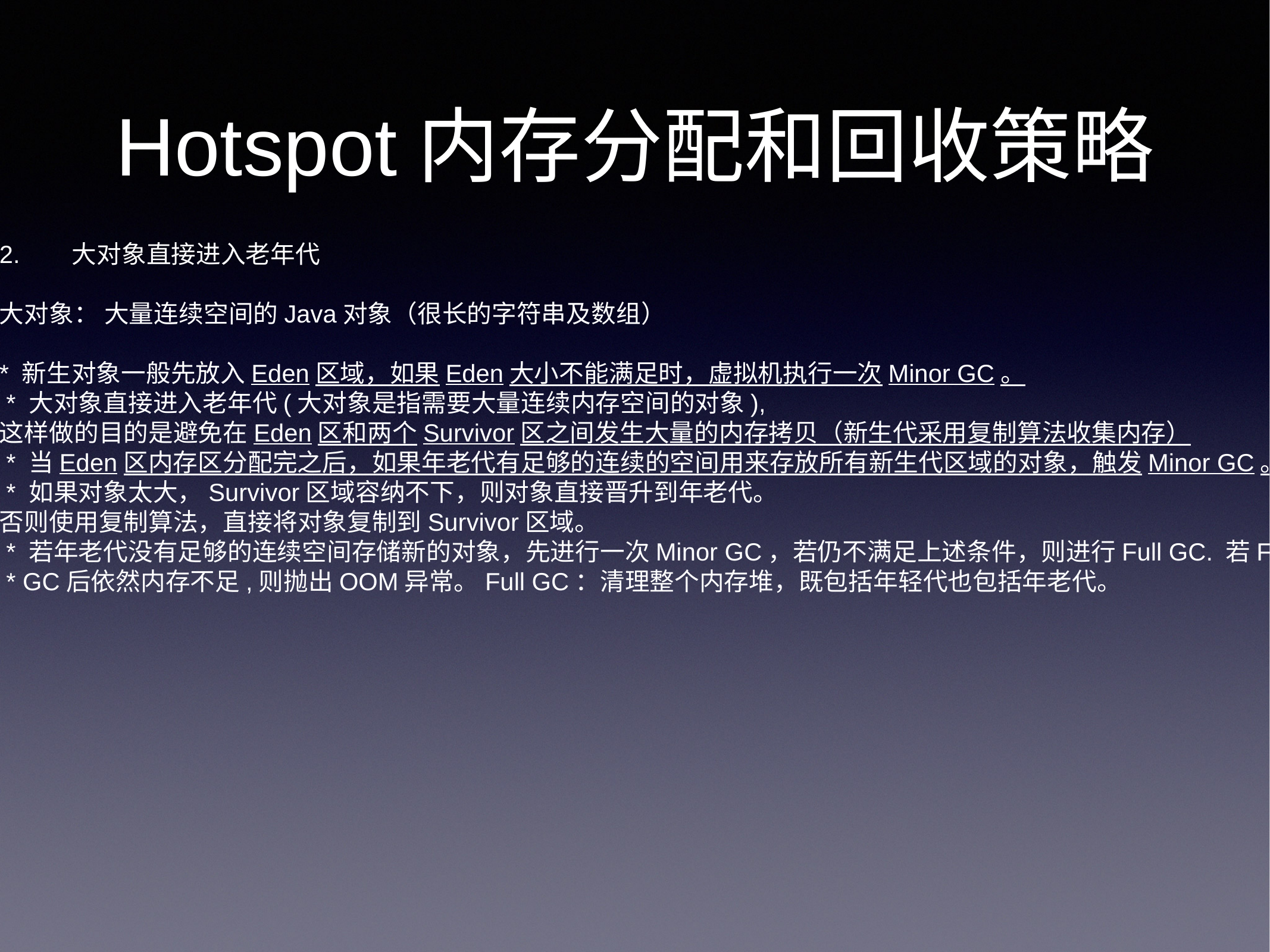

# Hotspot内存分配和回收策略
大对象直接进入老年代

大对象： 大量连续空间的Java对象（很长的字符串及数组）

* 新生对象一般先放入Eden区域，如果Eden大小不能满足时，虚拟机执行一次Minor GC。
 * 大对象直接进入老年代(大对象是指需要大量连续内存空间的对象),
这样做的目的是避免在Eden区和两个Survivor区之间发生大量的内存拷贝（新生代采用复制算法收集内存）
 * 当Eden区内存区分配完之后，如果年老代有足够的连续的空间用来存放所有新生代区域的对象，触发Minor GC。
 * 如果对象太大，Survivor区域容纳不下，则对象直接晋升到年老代。
否则使用复制算法，直接将对象复制到Survivor区域。
 * 若年老代没有足够的连续空间存储新的对象，先进行一次Minor GC，若仍不满足上述条件，则进行Full GC. 若Full
 * GC后依然内存不足,则抛出OOM异常。Full GC：清理整个内存堆，既包括年轻代也包括年老代。